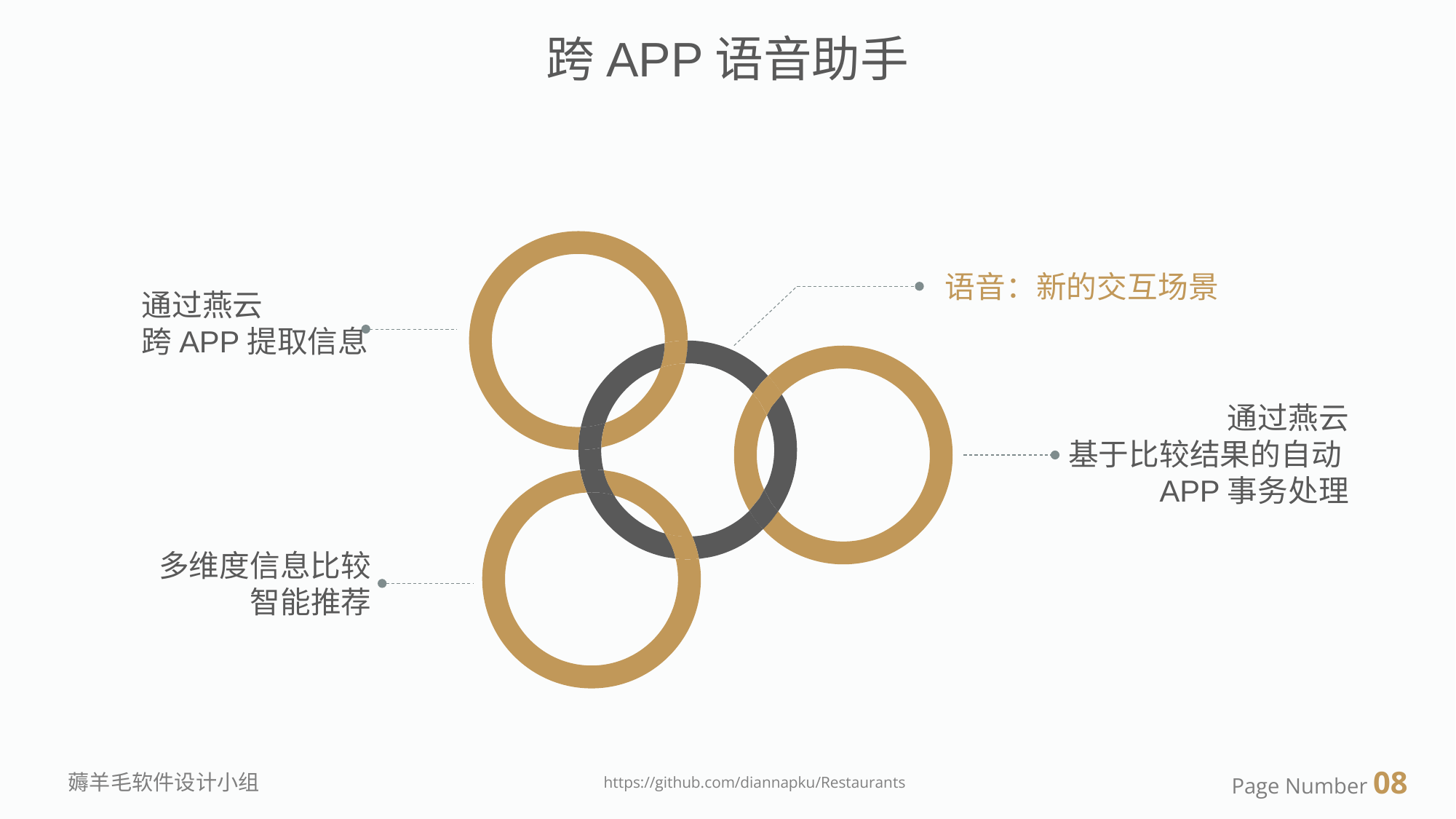

跨APP语音助手

语音：新的交互场景
通过燕云
跨APP提取信息

通过燕云
基于比较结果的自动APP事务处理

多维度信息比较
智能推荐
Page Number 08
薅羊毛软件设计小组
https://github.com/diannapku/Restaurants